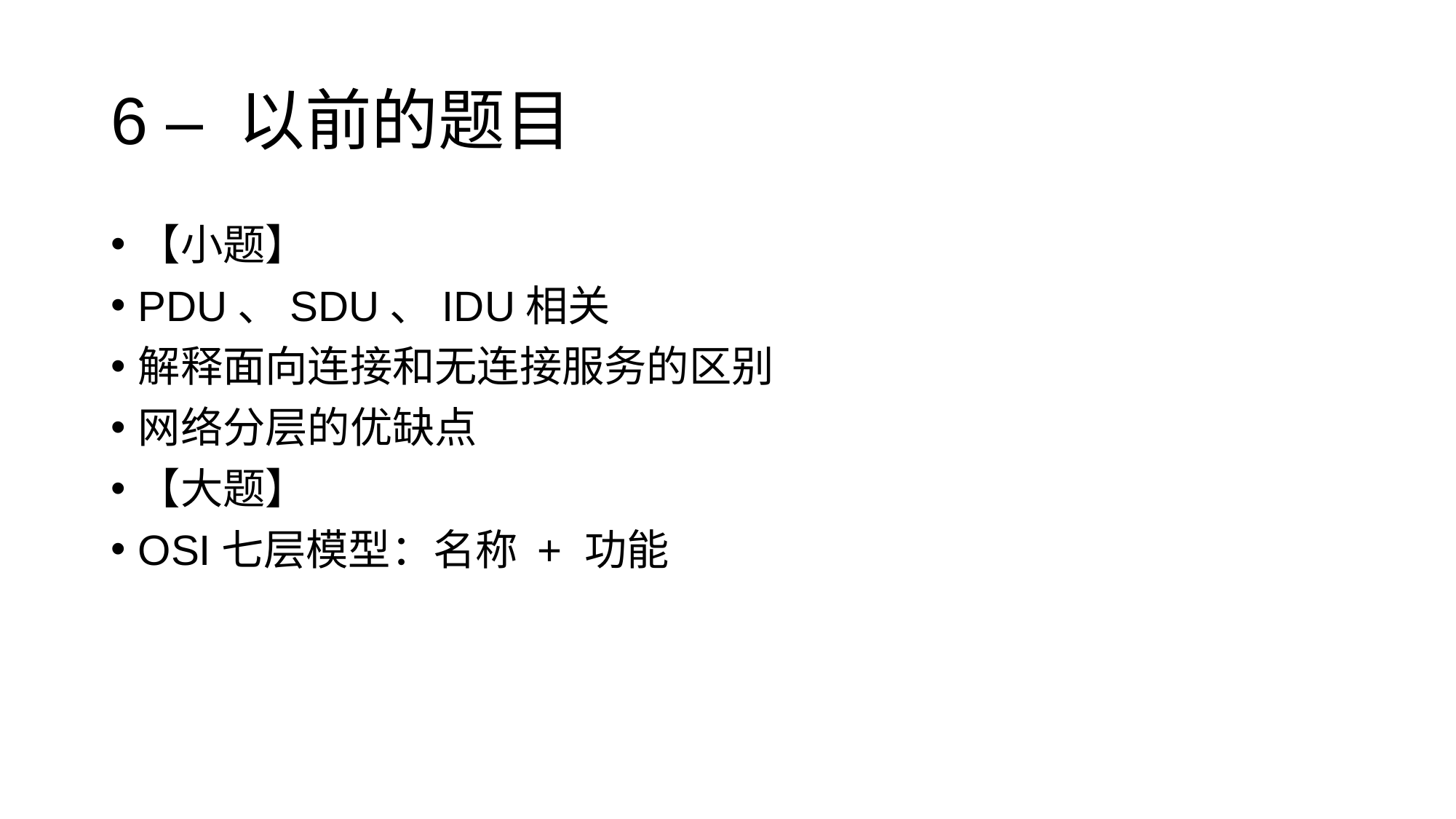

# 6 – 以前的题目
【小题】
PDU、SDU、IDU相关
解释面向连接和无连接服务的区别
网络分层的优缺点
【大题】
OSI七层模型：名称 + 功能